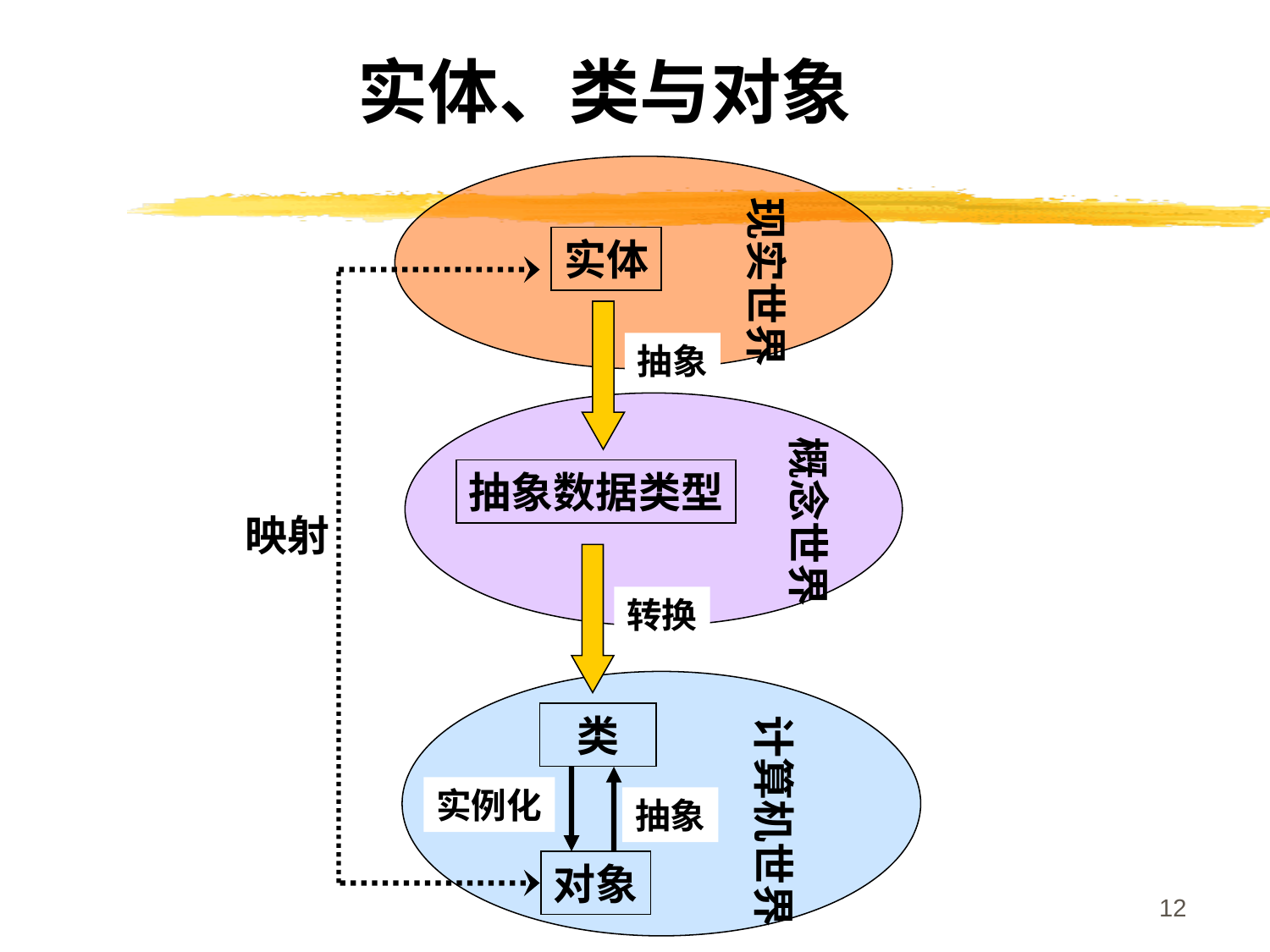

实体、类与对象

现实世界
实体

抽象

概念世界
抽象数据类型
映射

转换

计算机世界
类

实例化

抽象
对象
12